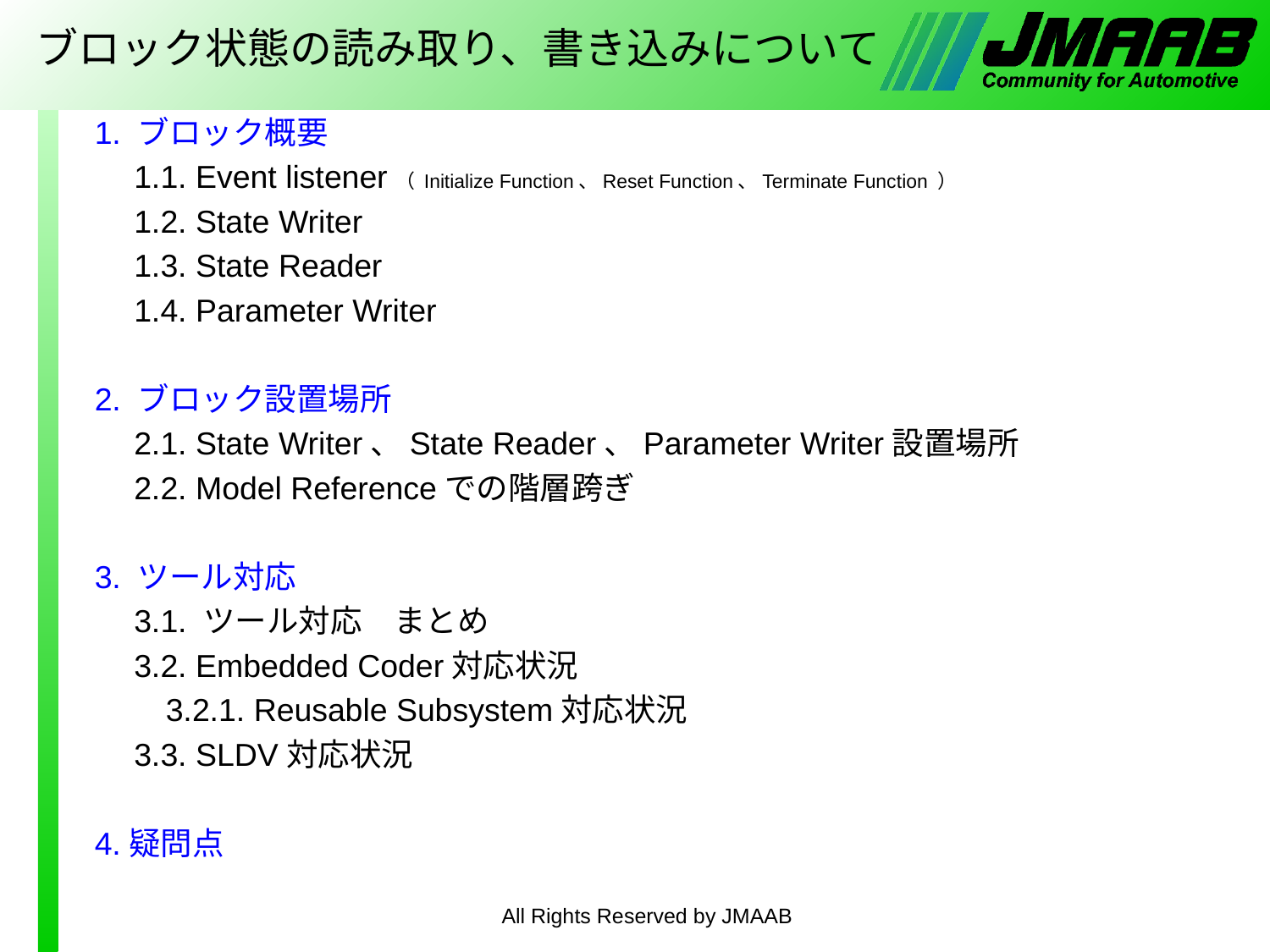

# ブロック状態の読み取り、書き込みについて
1. ブロック概要
　1.1. Event listener（ Initialize Function、Reset Function、Terminate Function ）
　1.2. State Writer
　1.3. State Reader
　1.4. Parameter Writer

2. ブロック設置場所
　2.1. State Writer、State Reader、Parameter Writer設置場所
　2.2. Model Referenceでの階層跨ぎ

3. ツール対応
　3.1. ツール対応　まとめ
　3.2. Embedded Coder対応状況
　　3.2.1. Reusable Subsystem対応状況
　3.3. SLDV対応状況

4.疑問点